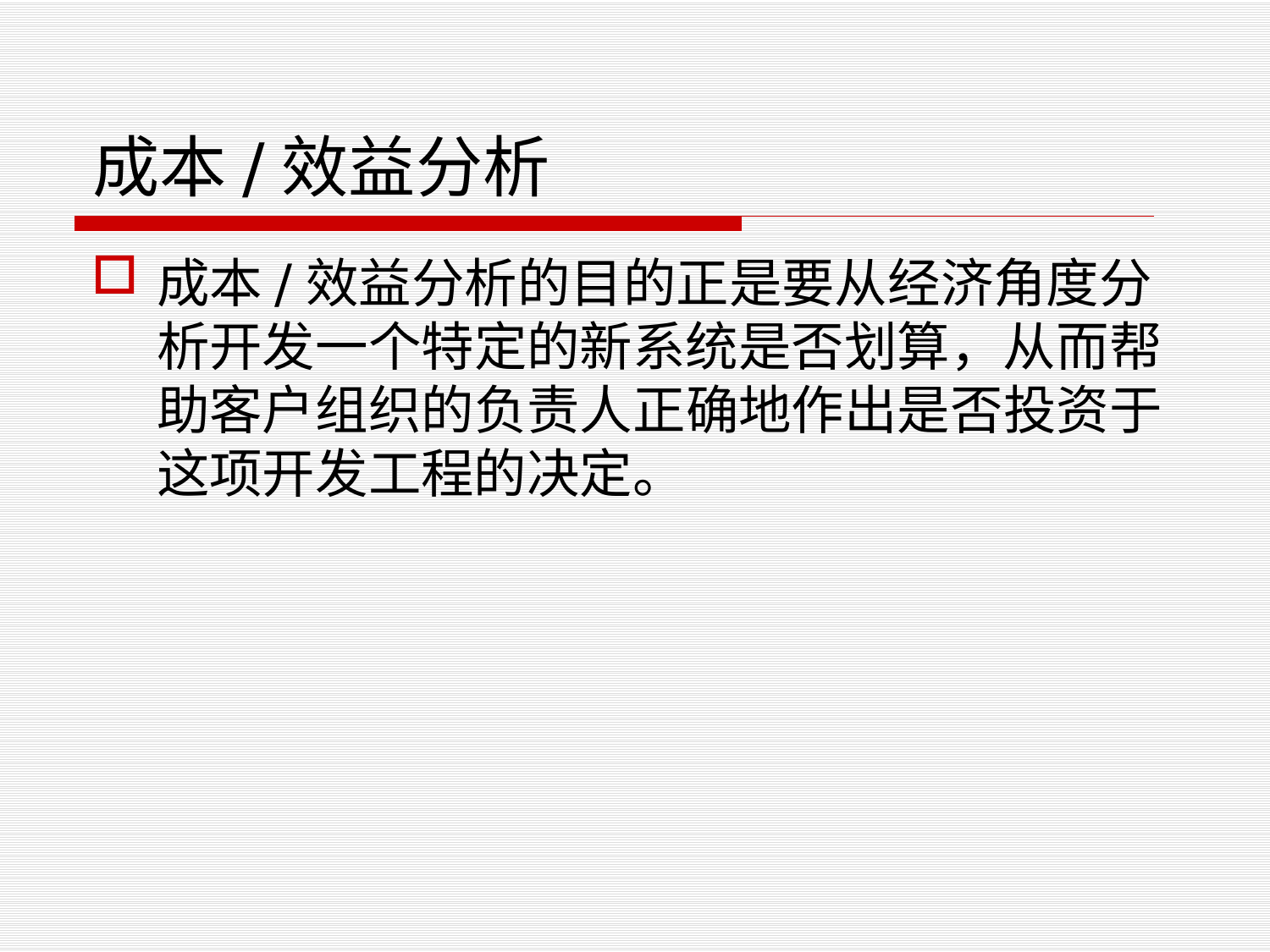

# 成本/效益分析
成本/效益分析的目的正是要从经济角度分析开发一个特定的新系统是否划算，从而帮助客户组织的负责人正确地作出是否投资于这项开发工程的决定。